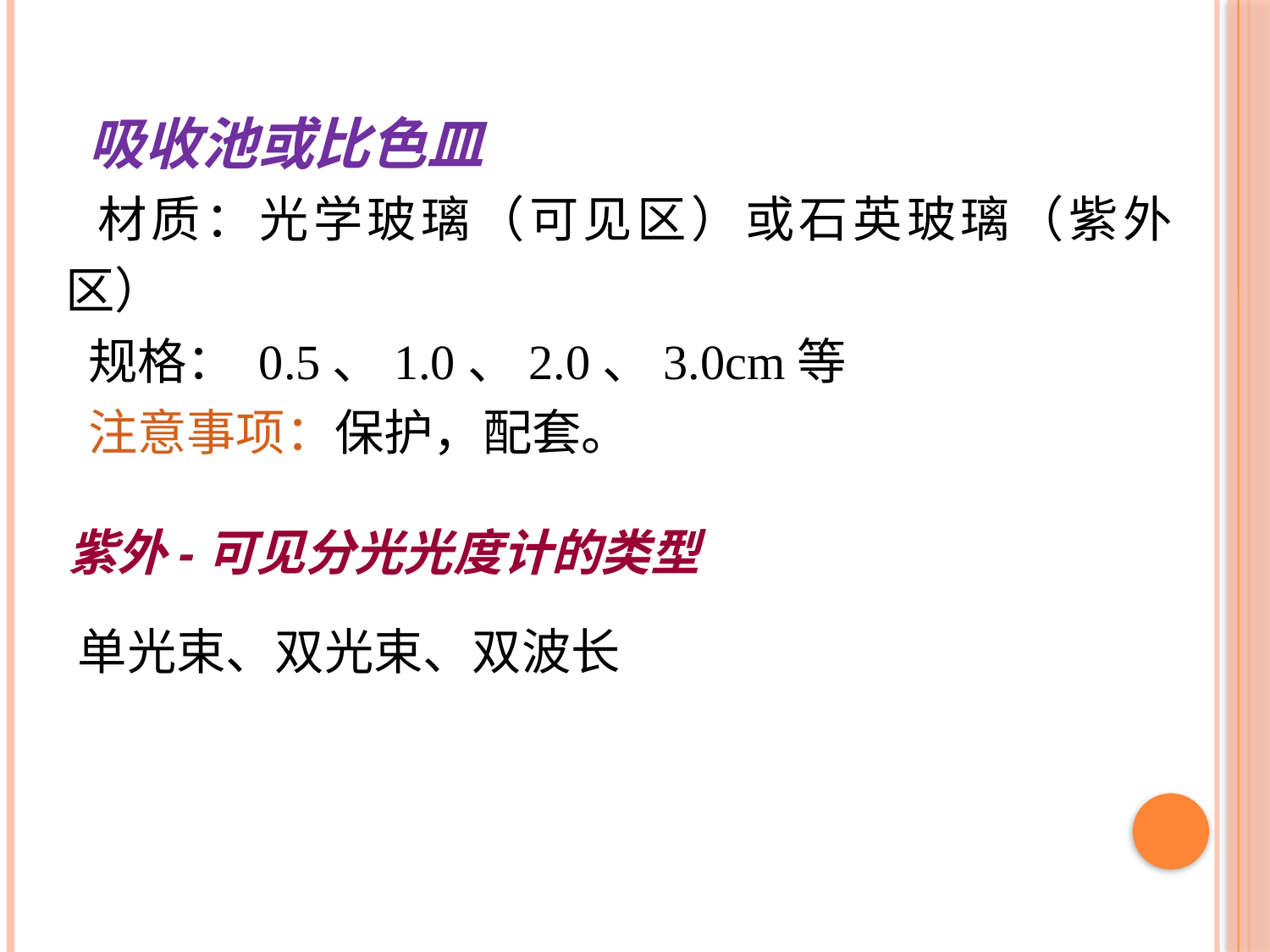

吸收池或比色皿
 材质：光学玻璃（可见区）或石英玻璃（紫外区）
 规格： 0.5、1.0、2.0、3.0cm等
 注意事项：保护，配套。
紫外-可见分光光度计的类型
单光束、双光束、双波长